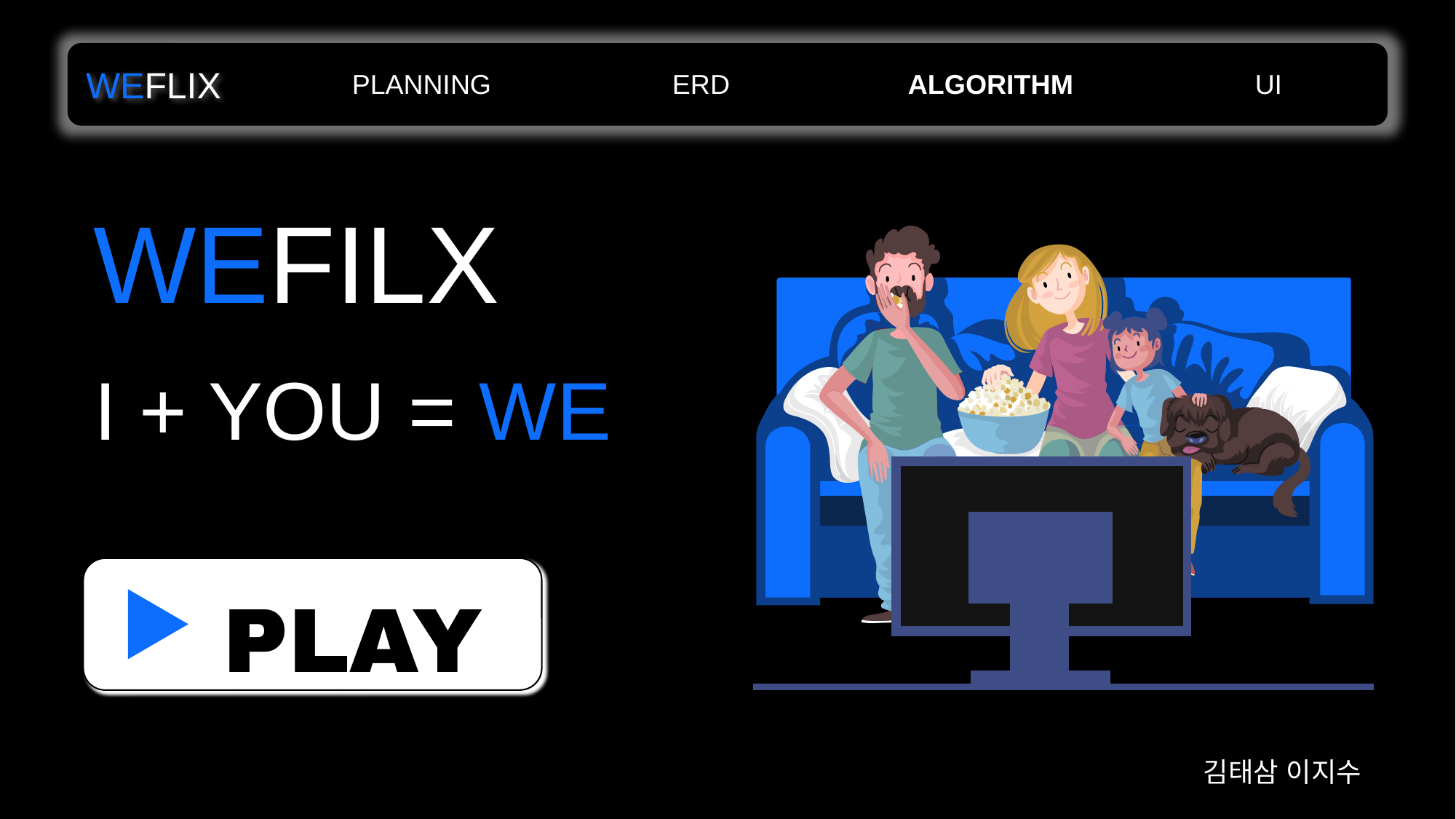

WEFLIX
PLANNING
ERD
ALGORITHM
UI
# WEFILX

I + YOU = WE
  PLAY

김태삼 이지수